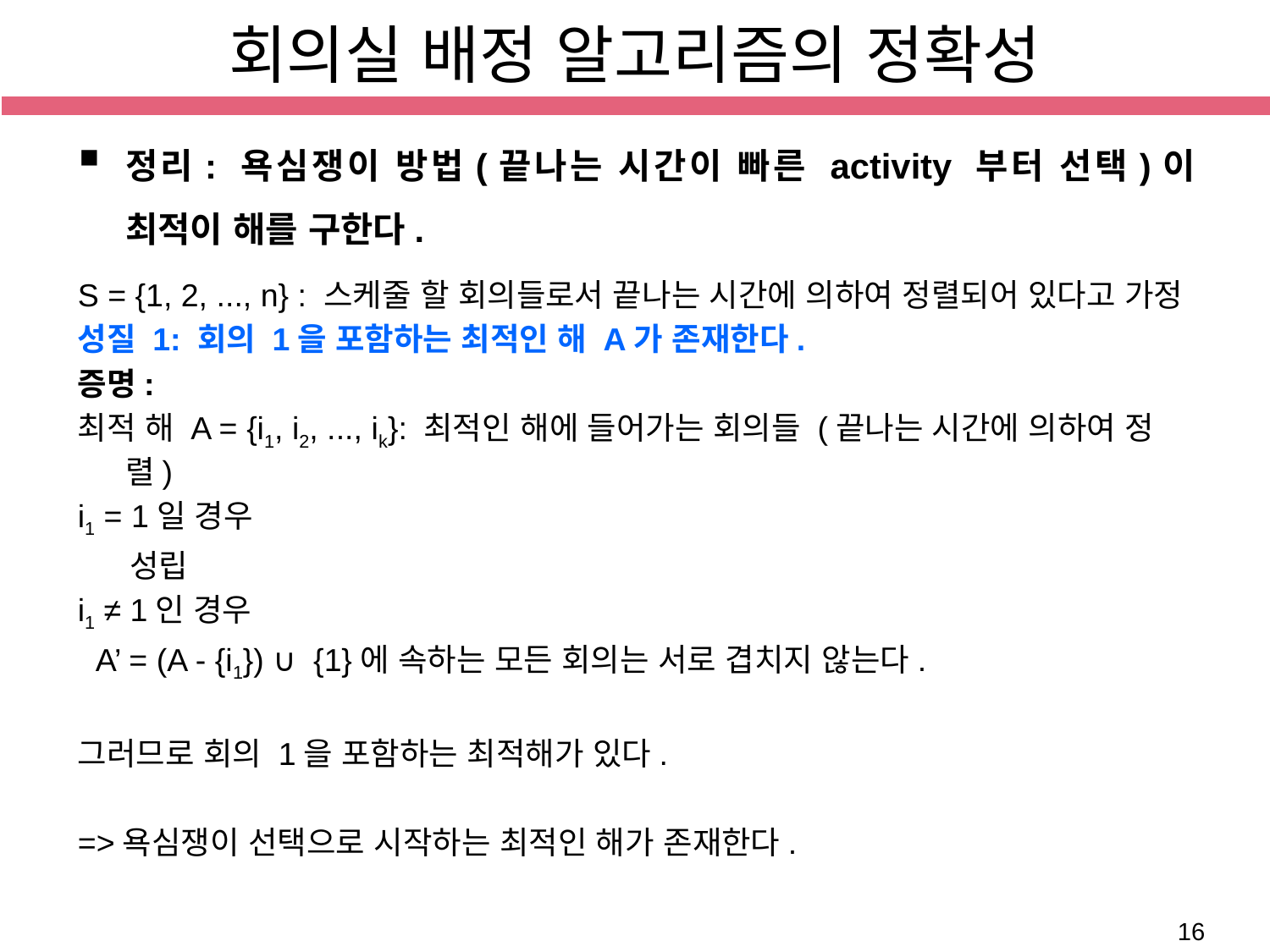

# 회의실 배정 알고리즘의 정확성
정리: 욕심쟁이 방법(끝나는 시간이 빠른 activity 부터 선택)이 최적이 해를 구한다.
S = {1, 2, ..., n} : 스케줄 할 회의들로서 끝나는 시간에 의하여 정렬되어 있다고 가정
성질 1: 회의 1을 포함하는 최적인 해 A가 존재한다.
증명:
최적 해 A = {i1, i2, ..., ik}: 최적인 해에 들어가는 회의들 (끝나는 시간에 의하여 정렬)
i1 = 1일 경우
     성립
i1 ≠ 1인 경우
  A’ = (A - {i1}) ∪ {1}에 속하는 모든 회의는 서로 겹치지 않는다.

그러므로 회의 1을 포함하는 최적해가 있다.

=>욕심쟁이 선택으로 시작하는 최적인 해가 존재한다.